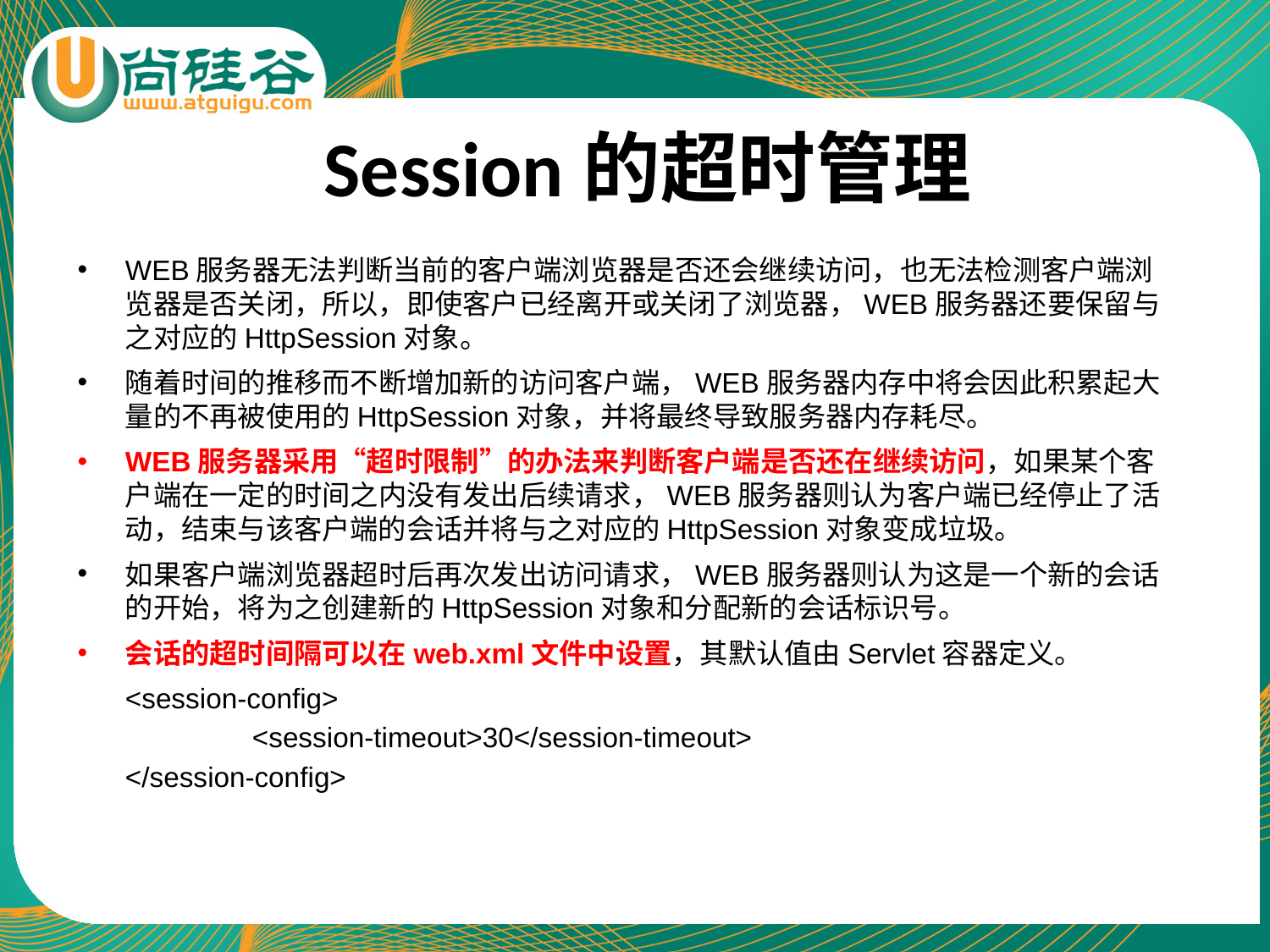

# Session的超时管理
WEB服务器无法判断当前的客户端浏览器是否还会继续访问，也无法检测客户端浏览器是否关闭，所以，即使客户已经离开或关闭了浏览器，WEB服务器还要保留与之对应的HttpSession对象。
随着时间的推移而不断增加新的访问客户端，WEB服务器内存中将会因此积累起大量的不再被使用的HttpSession对象，并将最终导致服务器内存耗尽。
WEB服务器采用“超时限制”的办法来判断客户端是否还在继续访问，如果某个客户端在一定的时间之内没有发出后续请求，WEB服务器则认为客户端已经停止了活动，结束与该客户端的会话并将与之对应的HttpSession对象变成垃圾。
如果客户端浏览器超时后再次发出访问请求，WEB服务器则认为这是一个新的会话的开始，将为之创建新的HttpSession对象和分配新的会话标识号。
会话的超时间隔可以在web.xml文件中设置，其默认值由Servlet容器定义。
	<session-config>
		<session-timeout>30</session-timeout>
	</session-config>